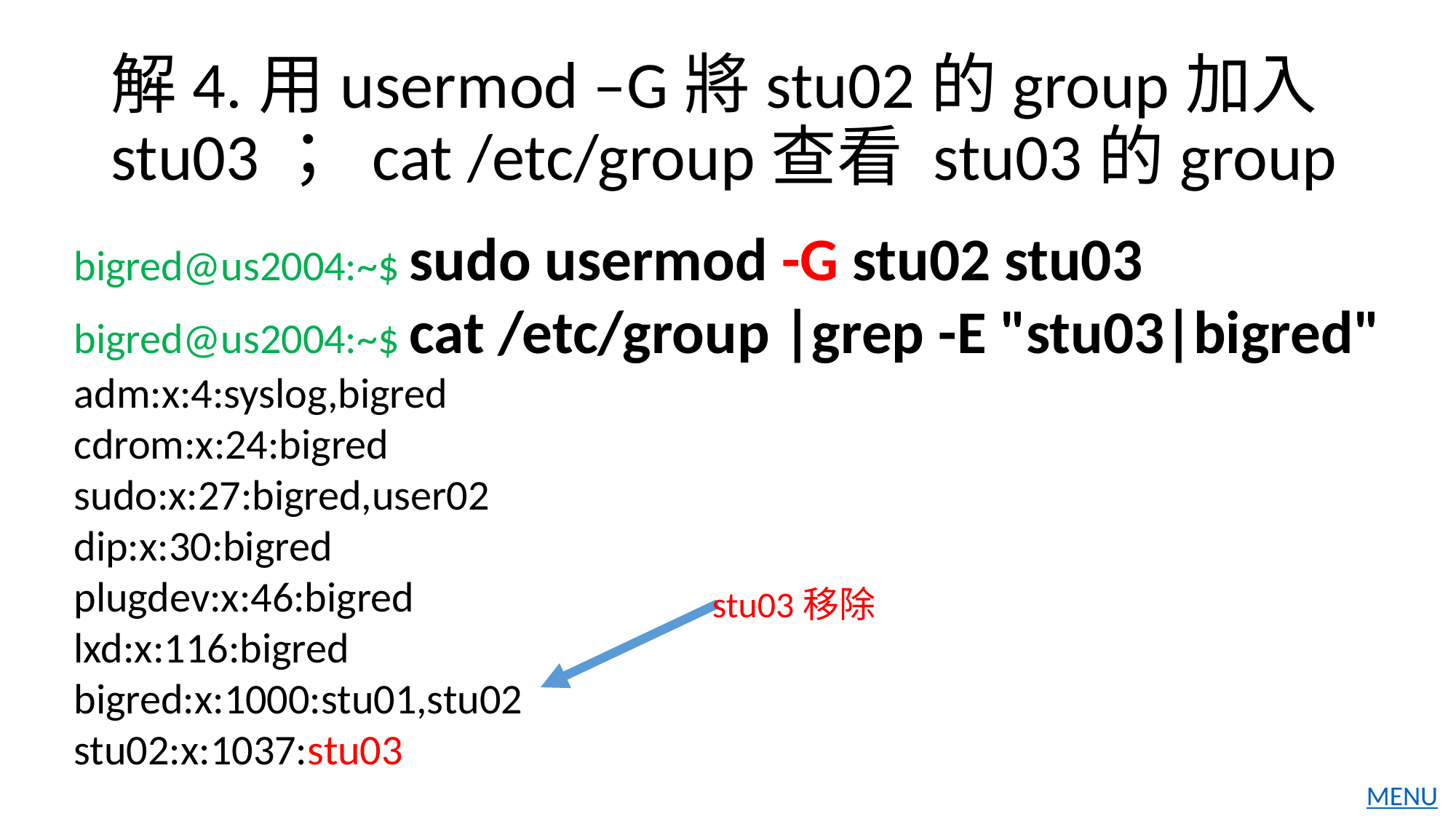

# 解4.用usermod –G將stu02的group加入stu03； cat /etc/group查看 stu03的group
bigred@us2004:~$ sudo usermod -G stu02 stu03
bigred@us2004:~$ cat /etc/group |grep -E "stu03|bigred"
adm:x:4:syslog,bigred
cdrom:x:24:bigred
sudo:x:27:bigred,user02
dip:x:30:bigred
plugdev:x:46:bigred
lxd:x:116:bigred
bigred:x:1000:stu01,stu02
stu02:x:1037:stu03
stu03移除